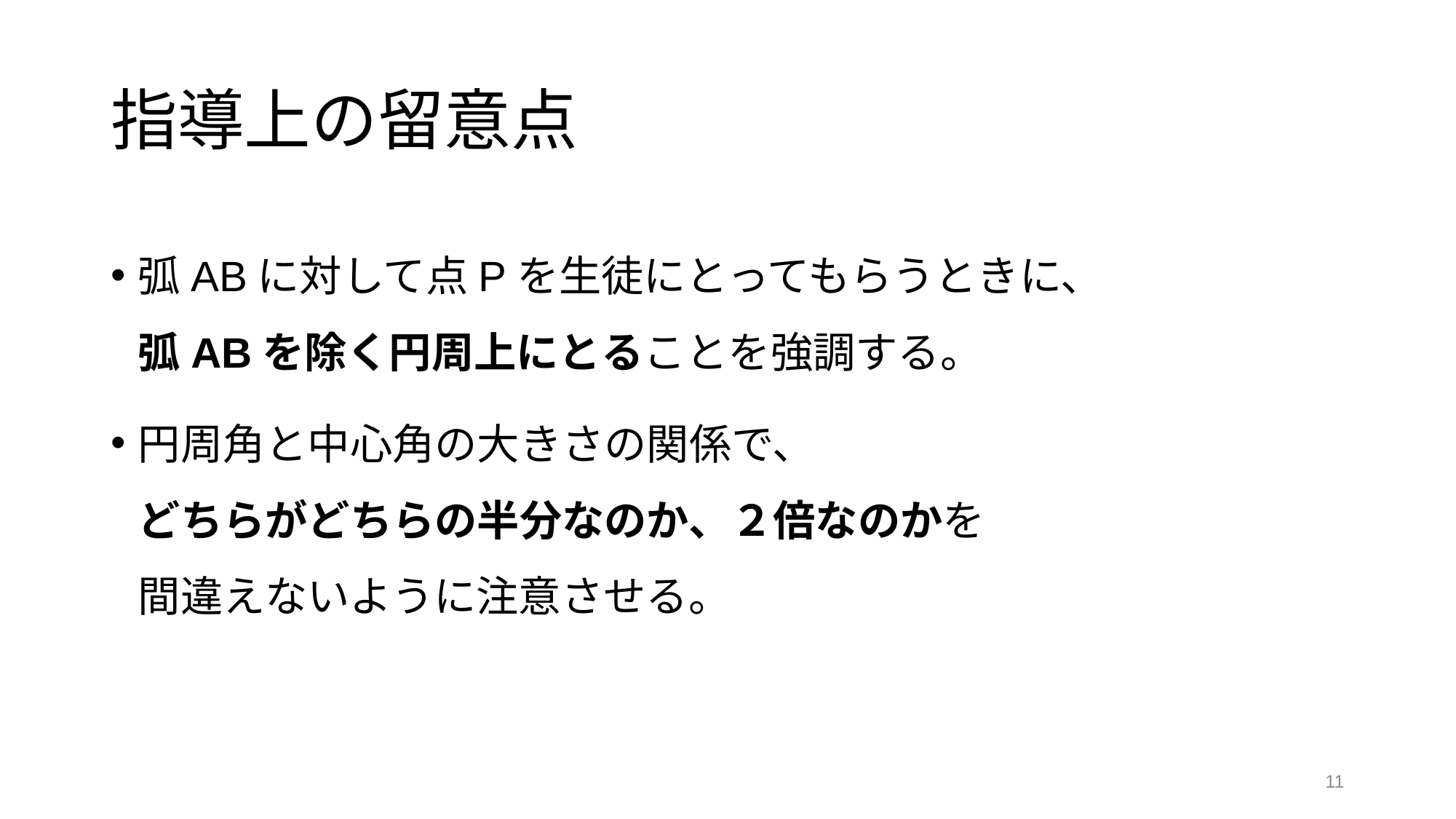

# 指導上の留意点
弧ABに対して点Pを生徒にとってもらうときに、
弧ABを除く円周上にとることを強調する。
円周角と中心角の大きさの関係で、
どちらがどちらの半分なのか、２倍なのかを
間違えないように注意させる。

11